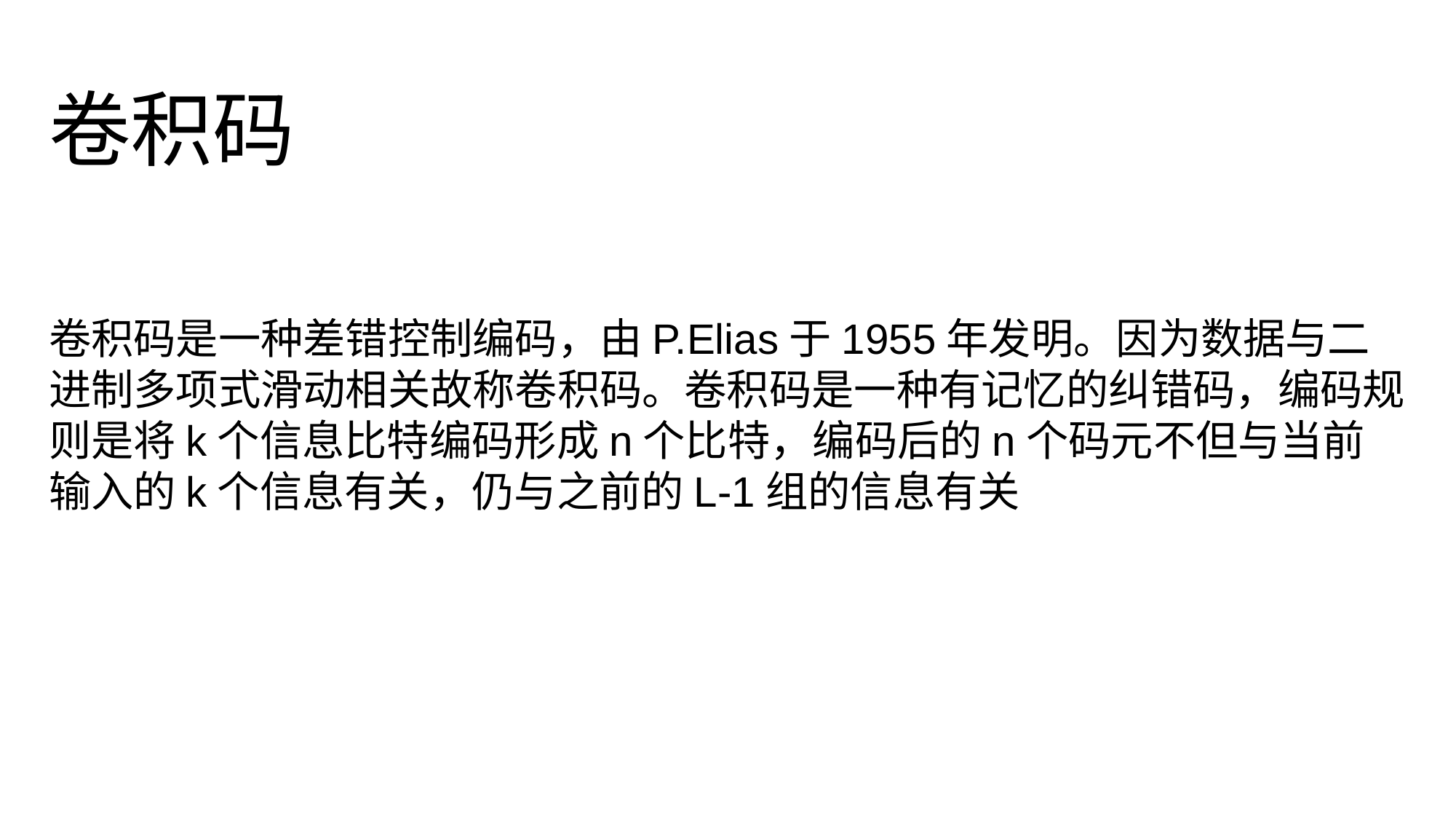

卷积码
卷积码是一种差错控制编码，由P.Elias于1955年发明。因为数据与二进制多项式滑动相关故称卷积码。卷积码是一种有记忆的纠错码，编码规则是将k个信息比特编码形成n个比特，编码后的n个码元不但与当前输入的k个信息有关，仍与之前的L-1组的信息有关